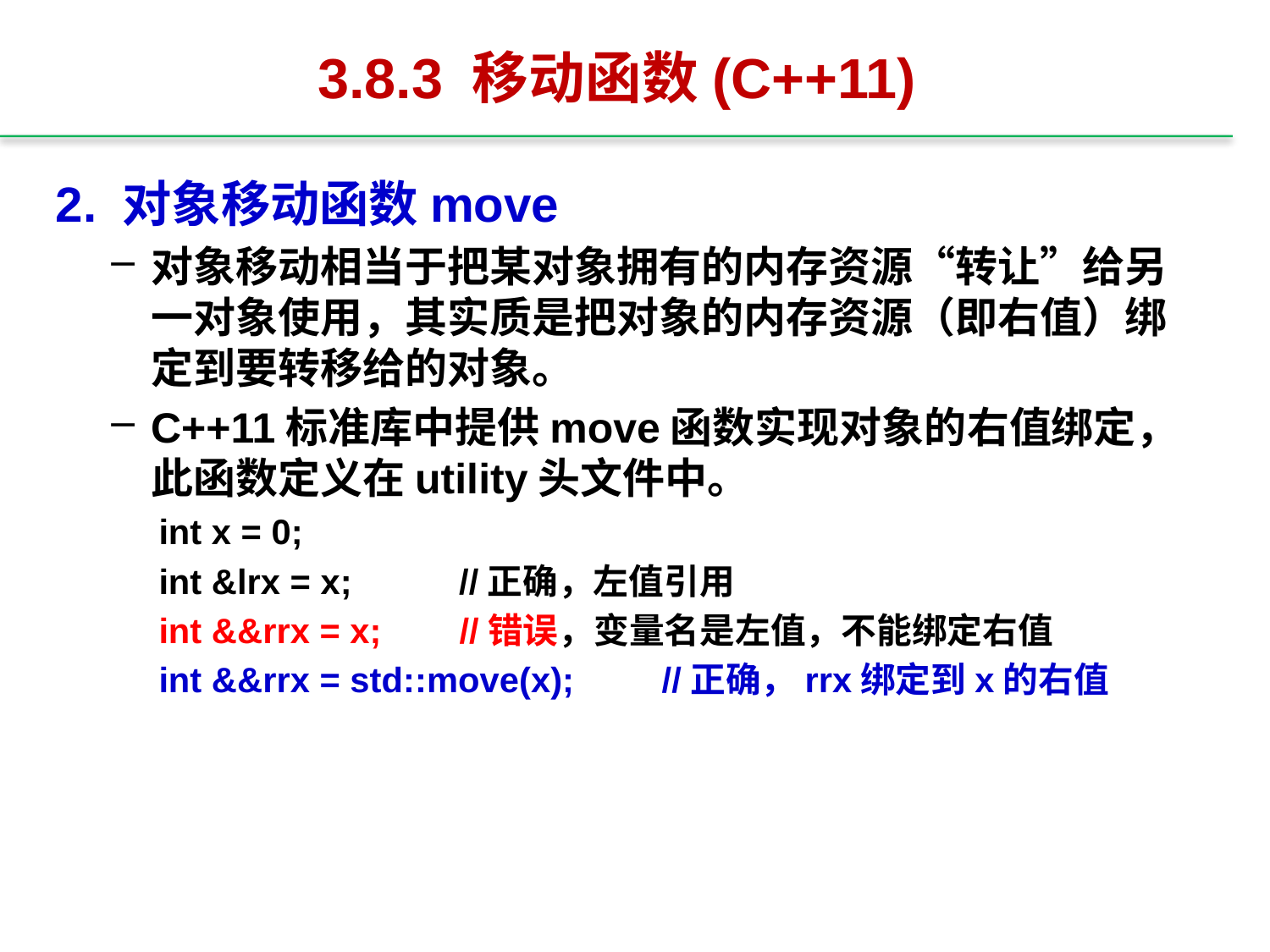

3.8.3 移动函数(C++11)
2. 对象移动函数move
对象移动相当于把某对象拥有的内存资源“转让”给另一对象使用，其实质是把对象的内存资源（即右值）绑定到要转移给的对象。
C++11标准库中提供move函数实现对象的右值绑定，此函数定义在utility头文件中。
int x = 0;
int &lrx = x;           //正确，左值引用
int &&rrx = x;        //错误，变量名是左值，不能绑定右值
int &&rrx = std::move(x);         //正确，rrx绑定到x的右值